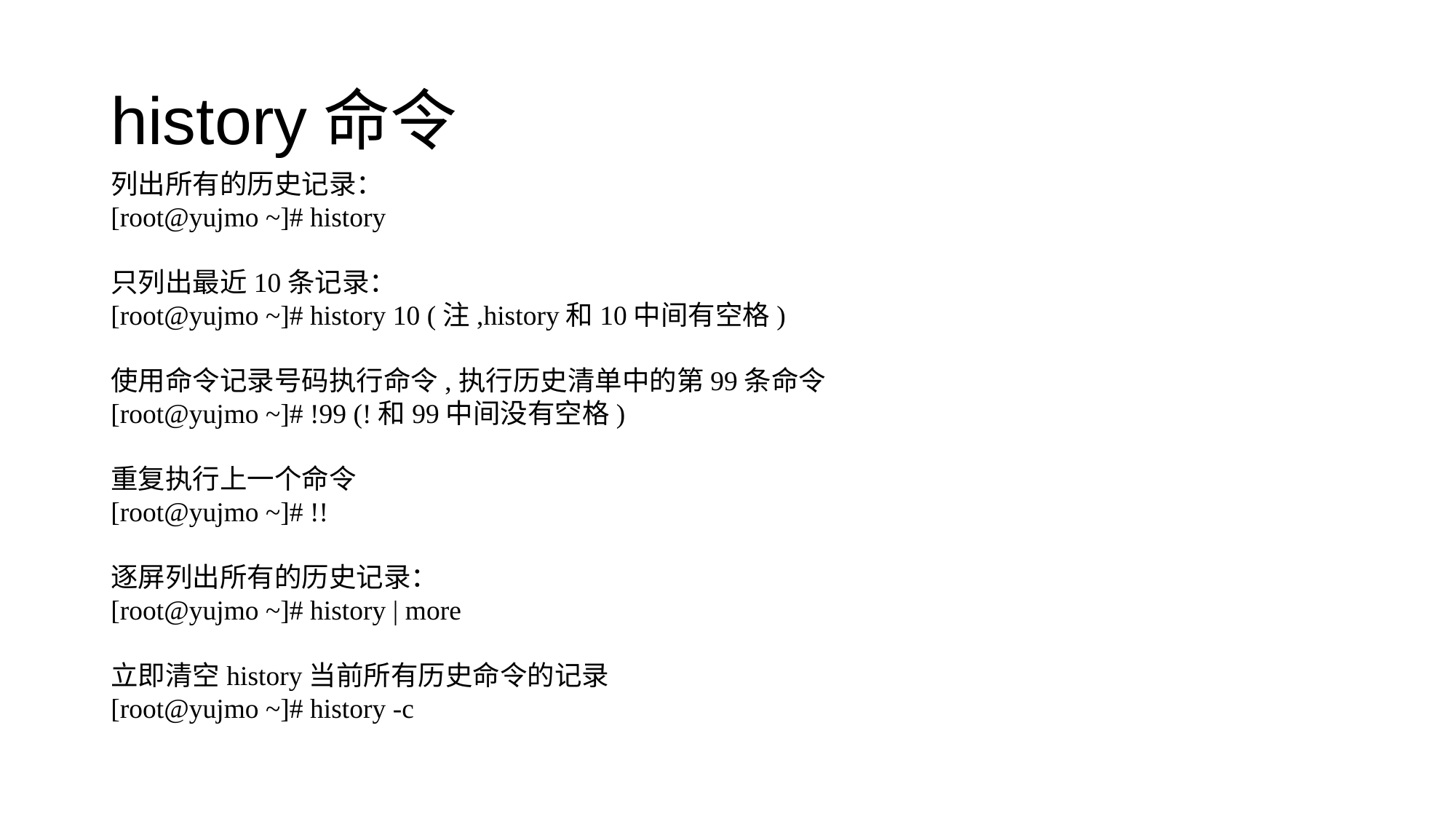

# history命令
列出所有的历史记录：
[root@yujmo ~]# history

只列出最近10条记录：
[root@yujmo ~]# history 10 (注,history和10中间有空格)

使用命令记录号码执行命令,执行历史清单中的第99条命令
[root@yujmo ~]# !99 (!和99中间没有空格)

重复执行上一个命令
[root@yujmo ~]# !!

逐屏列出所有的历史记录：
[root@yujmo ~]# history | more

立即清空history当前所有历史命令的记录
[root@yujmo ~]# history -c